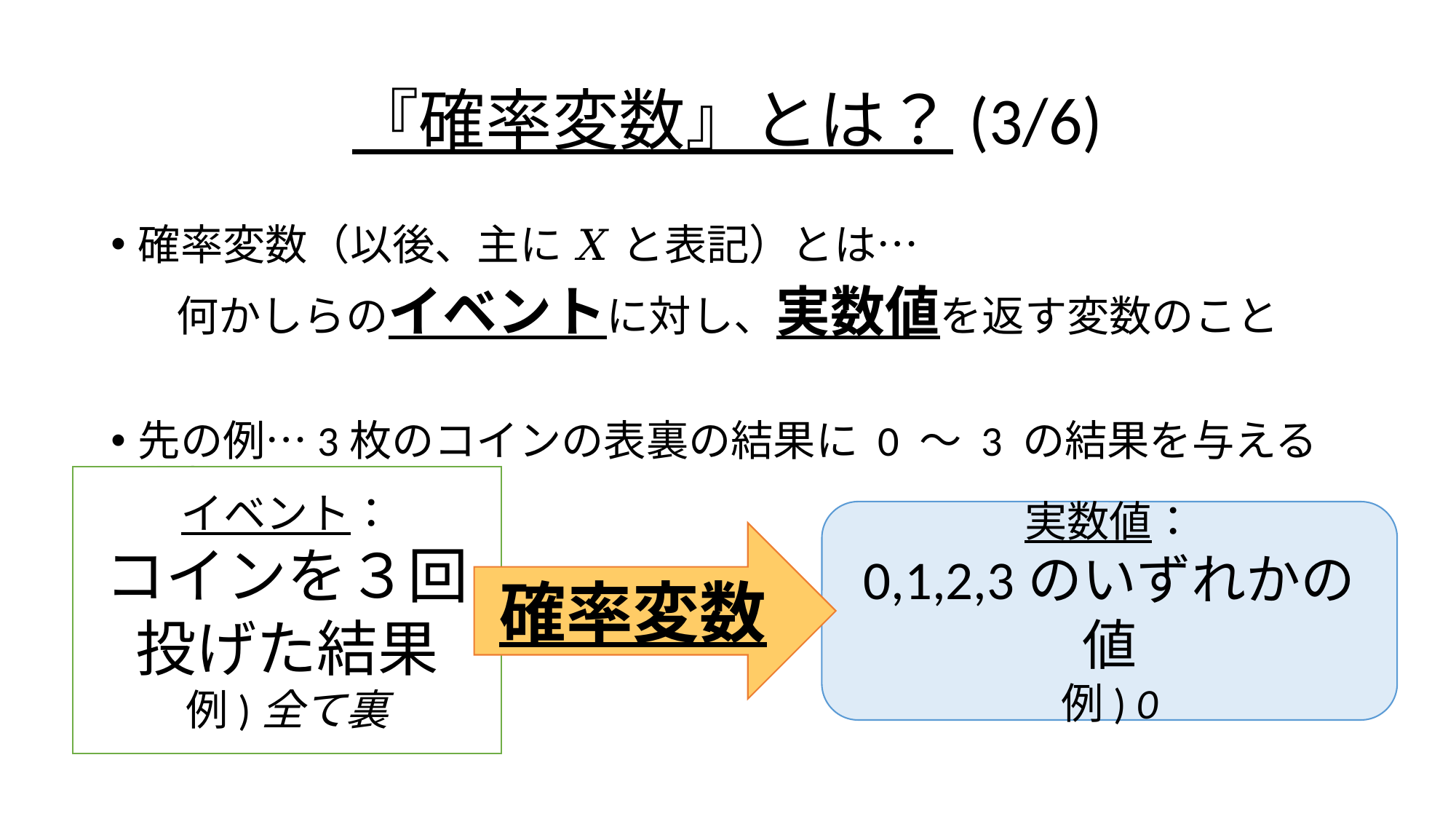

# 『確率変数』とは？(3/6)
確率変数（以後、主に 𝑋 と表記）とは…
何かしらのイベントに対し、実数値を返す変数のこと

先の例…3枚のコインの表裏の結果に 0 ～ 3 の結果を与える変数

イベント：
コインを３回
投げた結果
例)全て裏
実数値：
0,1,2,3のいずれかの値
例) 0
確率変数